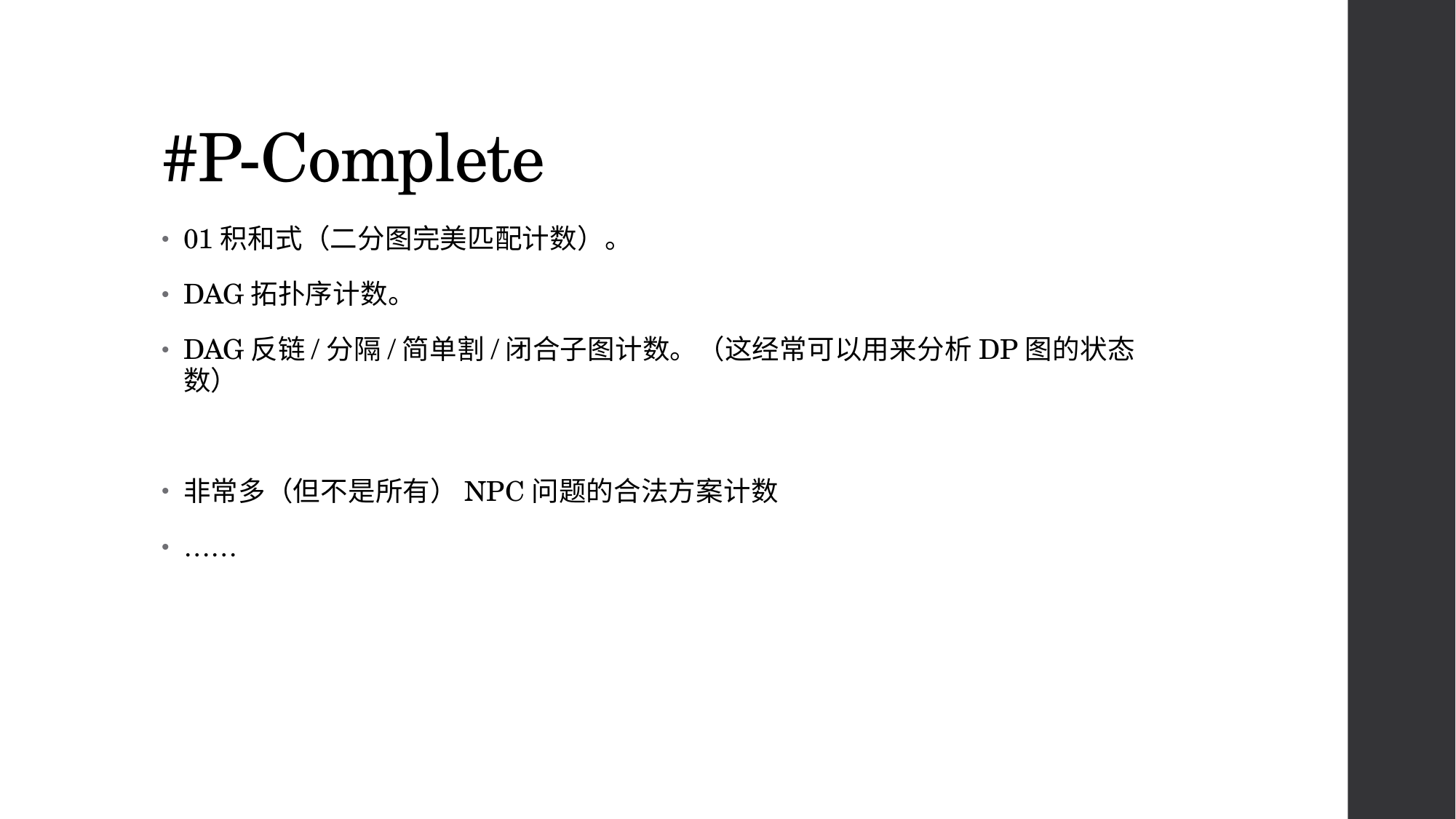

# #P-Complete
01积和式（二分图完美匹配计数）。
DAG拓扑序计数。
DAG反链/分隔/简单割/闭合子图计数。（这经常可以用来分析DP图的状态数）

非常多（但不是所有）NPC问题的合法方案计数
……